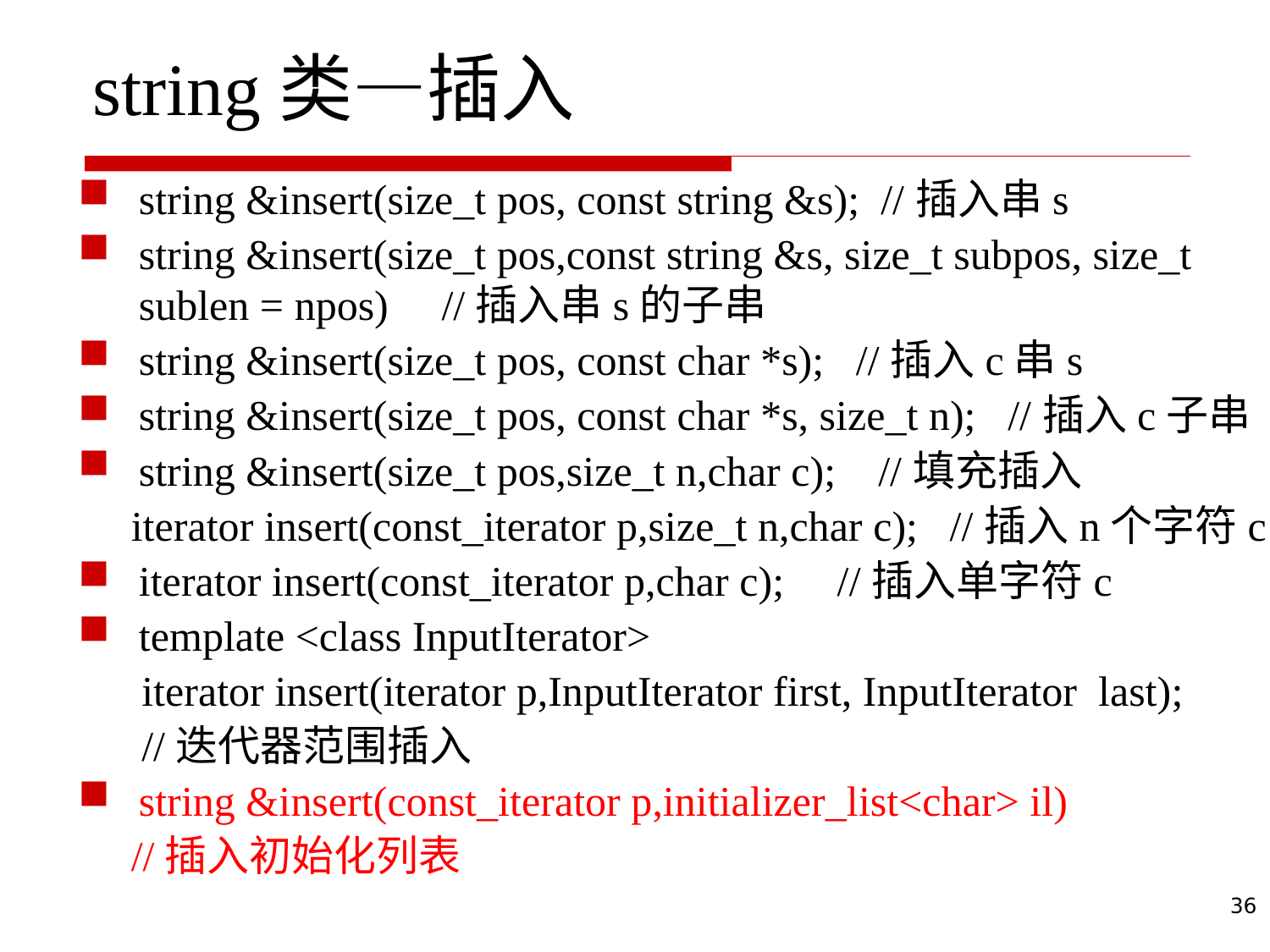

# string类—插入
string &insert(size_t pos, const string &s);  //插入串s
string &insert(size_t pos,const string &s, size_t subpos, size_t sublen = npos)     //插入串s的子串
string &insert(size_t pos, const char *s);   //插入c串s
string &insert(size_t pos, const char *s, size_t n);   //插入c子串
string &insert(size_t pos,size_t n,char c);    //填充插入
     iterator insert(const_iterator p,size_t n,char c);   //插入n个字符c
iterator insert(const_iterator p,char c);     //插入单字符c
template <class InputIterator>
      iterator insert(iterator p,InputIterator first, InputIterator  last);
      //迭代器范围插入
string &insert(const_iterator p,initializer_list<char> il)
     //插入初始化列表
36